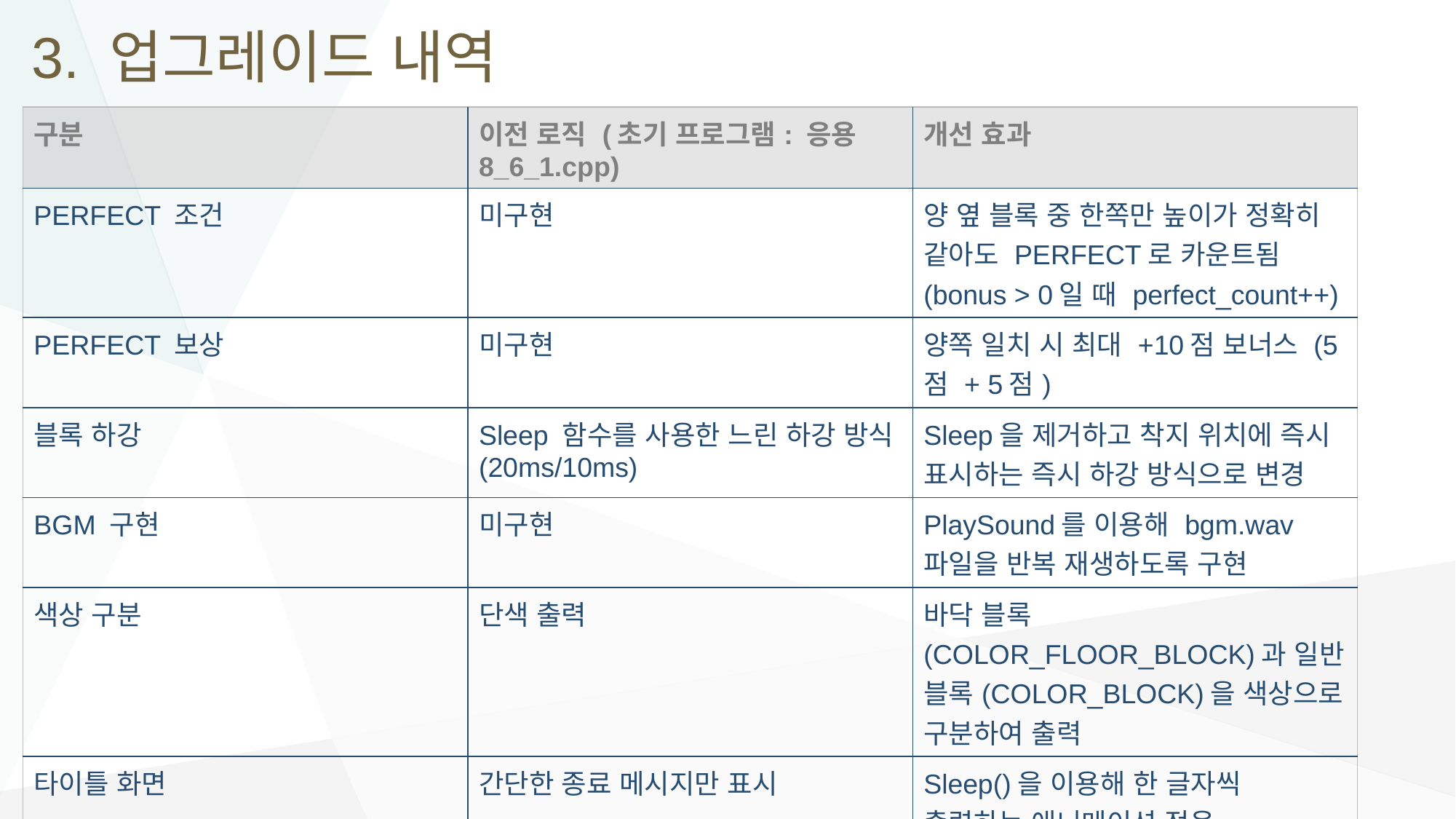

# 3. 업그레이드 내역
| 구분 | 이전 로직 (초기 프로그램: 응용8\_6\_1.cpp) | 개선 효과 |
| --- | --- | --- |
| PERFECT 조건 | 미구현 | 양 옆 블록 중 한쪽만 높이가 정확히 같아도 PERFECT로 카운트됨 (bonus > 0일 때 perfect\_count++) |
| PERFECT 보상 | 미구현 | 양쪽 일치 시 최대 +10점 보너스 (5점 + 5점) |
| 블록 하강 | Sleep 함수를 사용한 느린 하강 방식 (20ms/10ms) | Sleep을 제거하고 착지 위치에 즉시 표시하는 즉시 하강 방식으로 변경 |
| BGM 구현 | 미구현 | PlaySound를 이용해 bgm.wav 파일을 반복 재생하도록 구현 |
| 색상 구분 | 단색 출력 | 바닥 블록(COLOR\_FLOOR\_BLOCK)과 일반 블록(COLOR\_BLOCK)을 색상으로 구분하여 출력 |
| 타이틀 화면 | 간단한 종료 메시지만 표시 | Sleep()을 이용해 한 글자씩 출력하는 애니메이션 적용 |
| 엔딩 화면 | 간단한 종료 메시지만 표시 | 최종 점수, 최대 높이 외에 PERFECT 달성 횟수 추가 표시 |